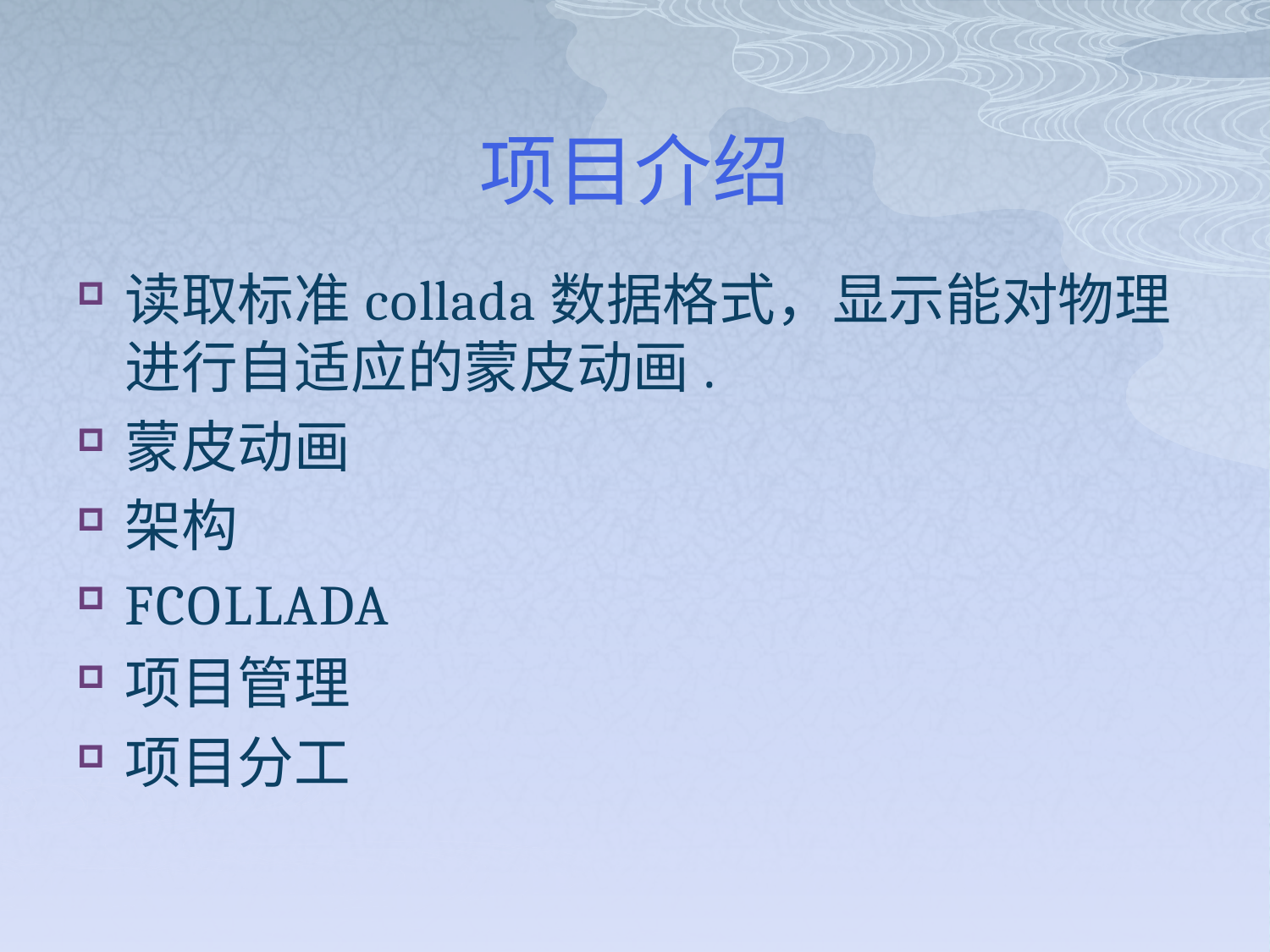

# 项目介绍
读取标准collada数据格式，显示能对物理进行自适应的蒙皮动画.
蒙皮动画
架构
FCOLLADA
项目管理
项目分工